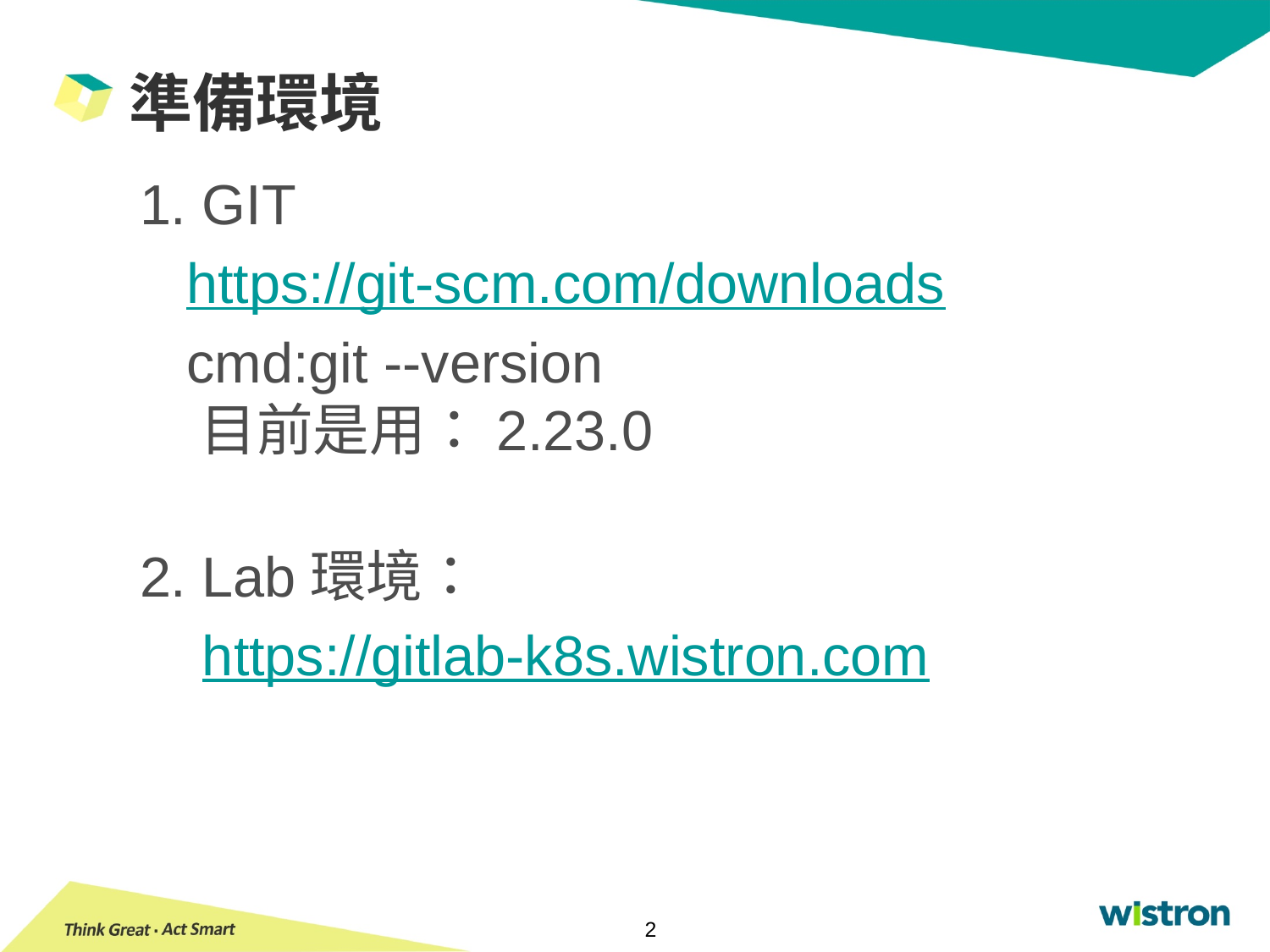

# 準備環境
1. GIT
   https://git-scm.com/downloads
   cmd:git --version
   目前是用：2.23.0
2. Lab環境：
    https://gitlab-k8s.wistron.com

2